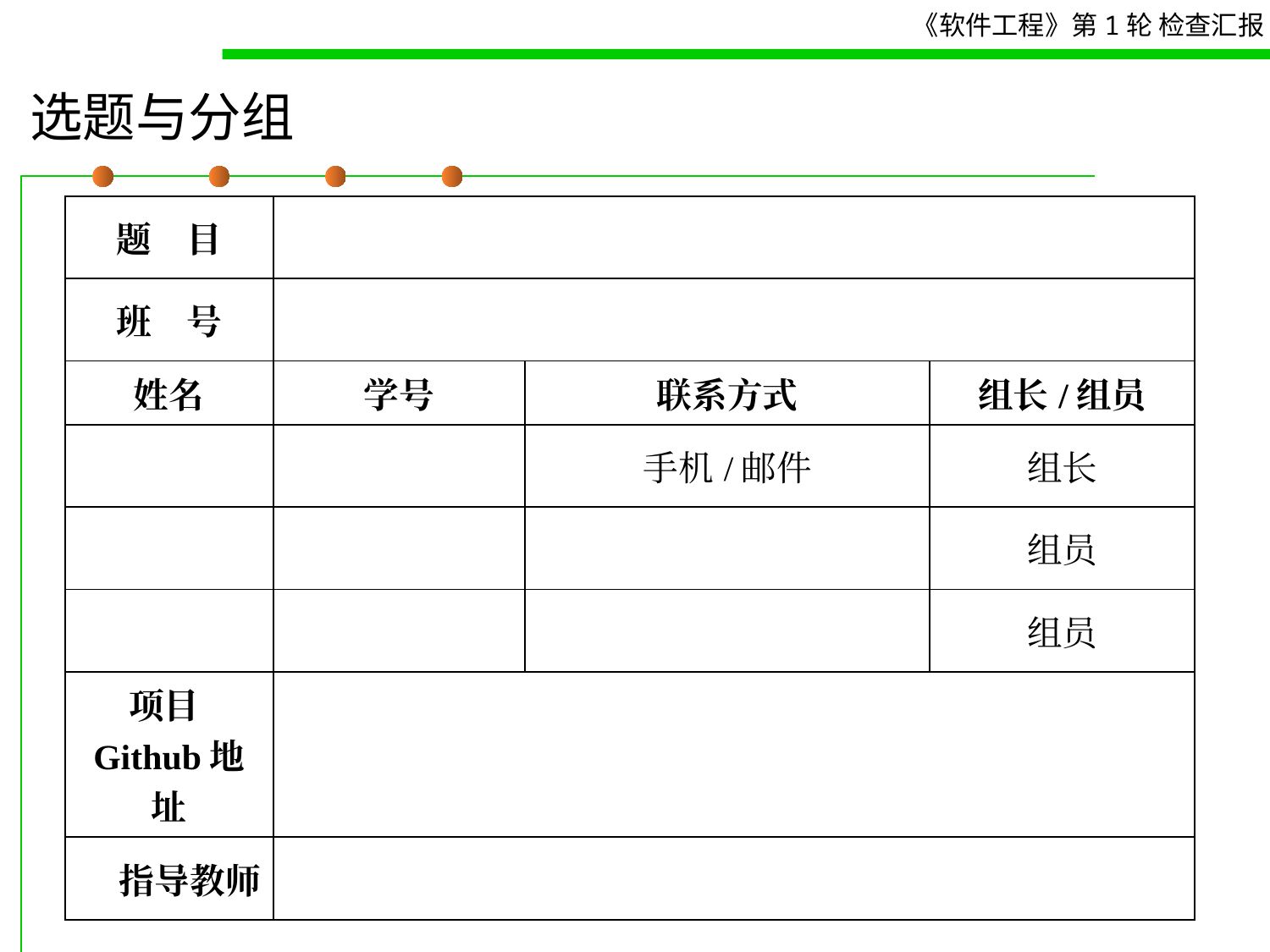

# 选题与分组
| 题 目 |  |  |  |
| --- | --- | --- | --- |
| 班 号 |  |  |  |
| 姓名 | 学号 | 联系方式 | 组长/组员 |
|  |  | 手机/邮件 | 组长 |
|  |  |  | 组员 |
|  |  |  | 组员 |
| 项目Github地址 |  |  |  |
| 指导教师 |  |  |  |